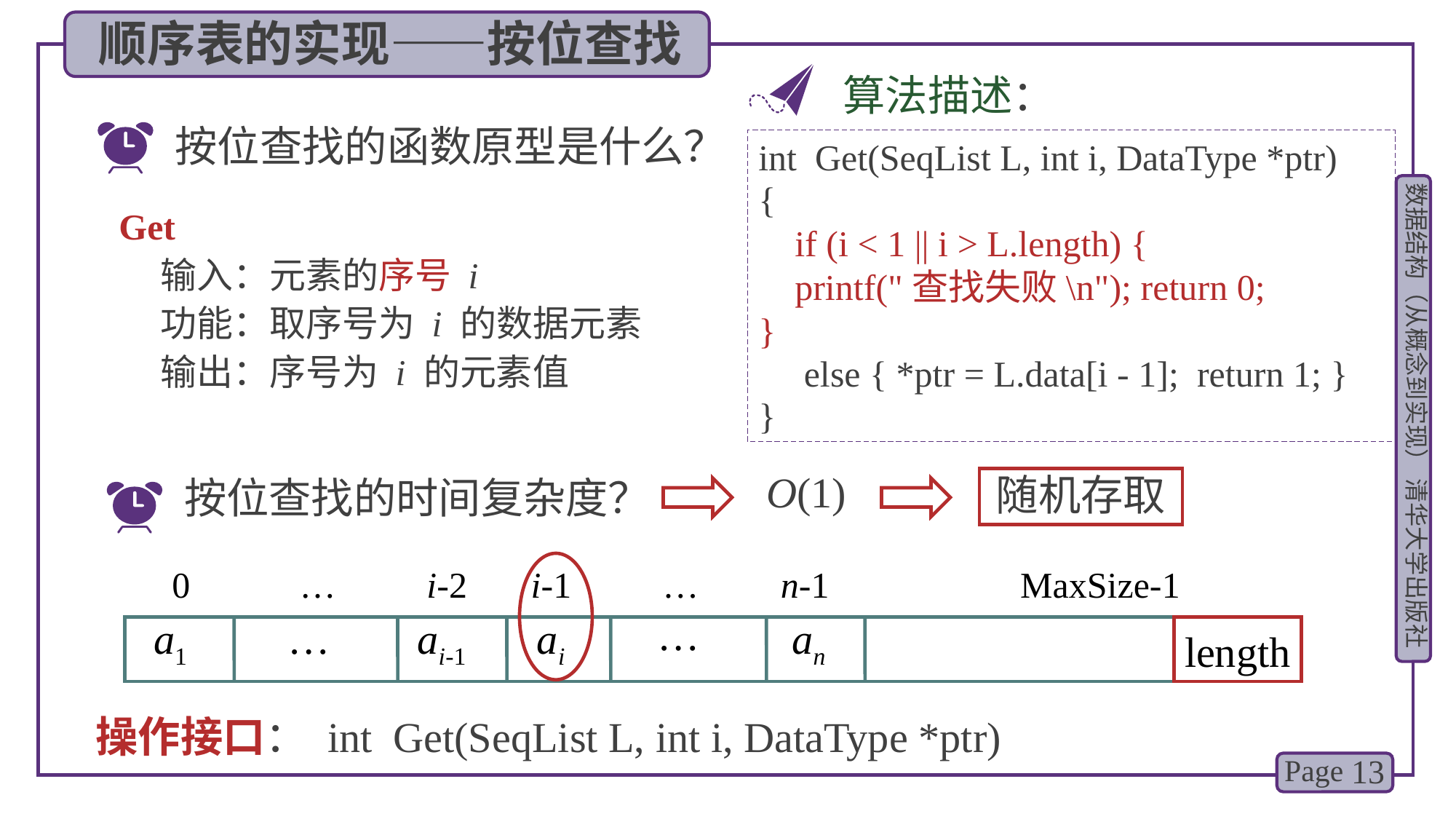

顺序表的实现——按位查找

算法描述：

按位查找的函数原型是什么？

int  Get(SeqList L, int i, DataType *ptr)
{
    if (i < 1 || i > L.length) {
    printf("查找失败\n"); return 0;
}
     else { *ptr = L.data[i - 1];  return 1; }
}
Get
    输入：元素的序号 i
    功能：取序号为 i 的数据元素
    输出：序号为 i 的元素值
O(1)
随机存取

按位查找的时间复杂度？

   0            …          i-2       i-1          …         n-1                     MaxSize-1
…
…
 a1
 ai-1
  ai
 an

 length
操作接口： int  Get(SeqList L, int i, DataType *ptr)